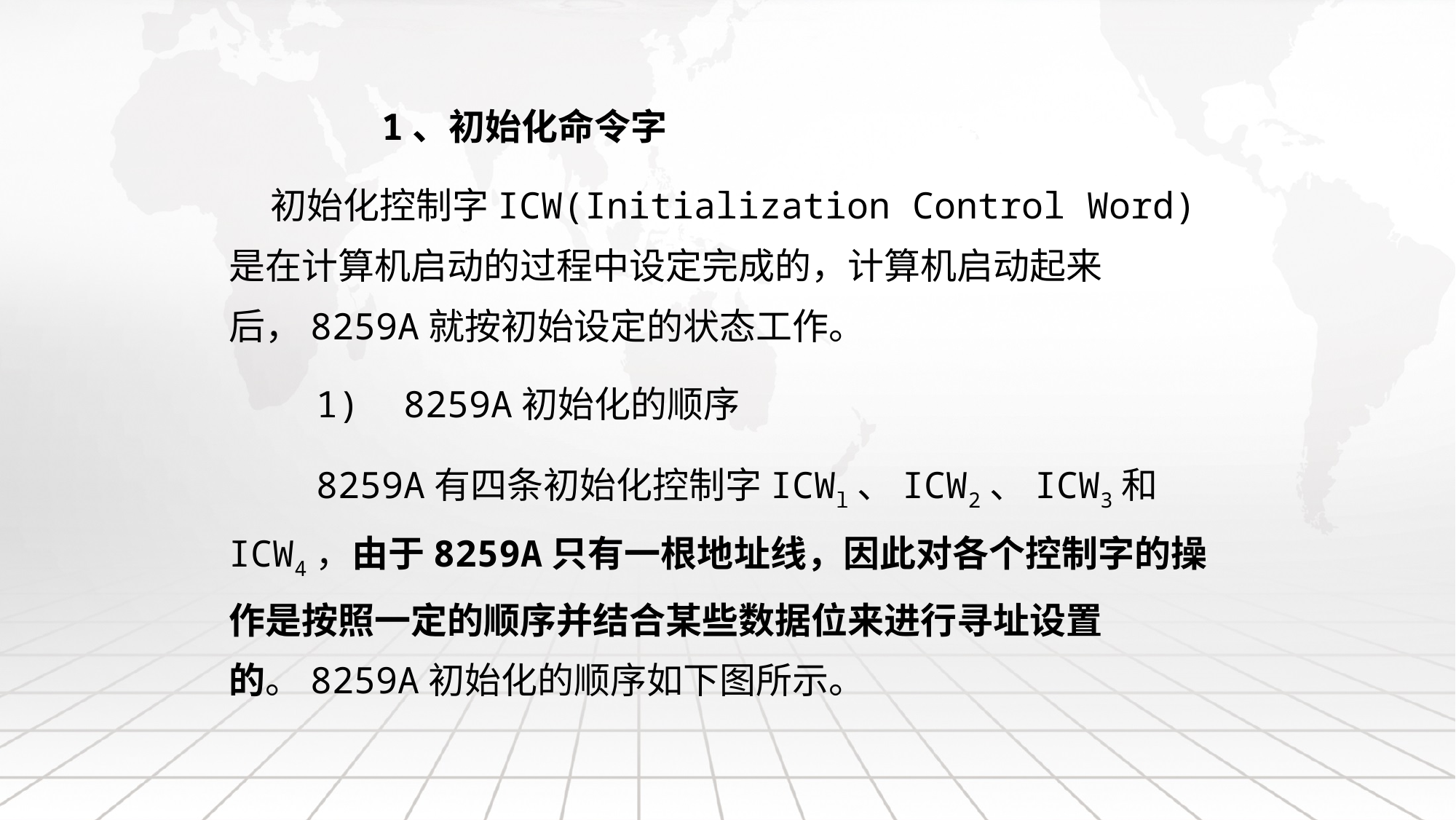

1、初始化命令字
    初始化控制字ICW(Initialization Control Word)是在计算机启动的过程中设定完成的，计算机启动起来后，8259A就按初始设定的状态工作。
    1)  8259A初始化的顺序
    8259A有四条初始化控制字ICWl、ICW2、ICW3和ICW4，由于8259A只有一根地址线，因此对各个控制字的操作是按照一定的顺序并结合某些数据位来进行寻址设置的。8259A初始化的顺序如下图所示。